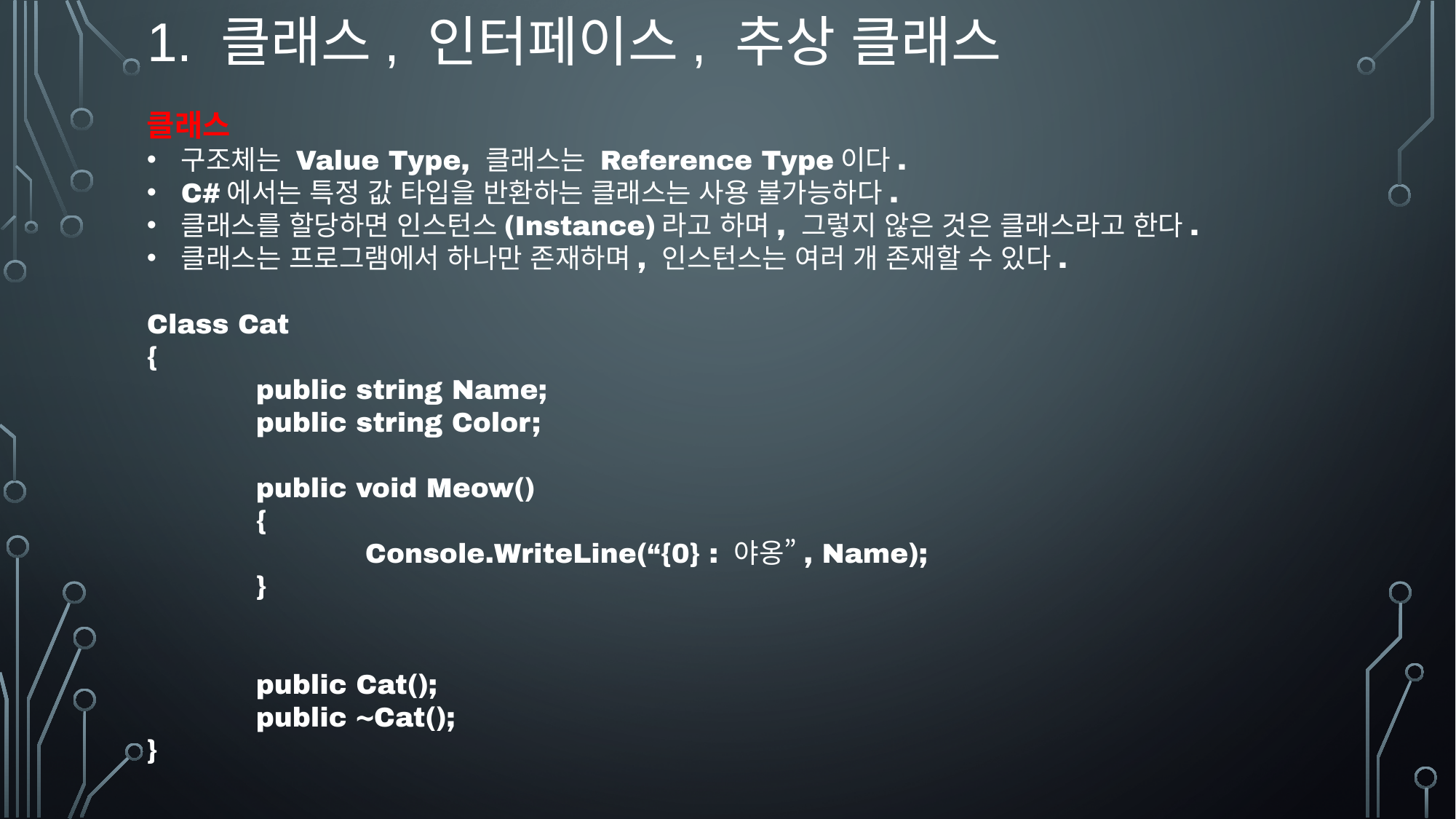

# 1. 클래스, 인터페이스, 추상 클래스
클래스
구조체는 Value Type, 클래스는 Reference Type이다.
C#에서는 특정 값 타입을 반환하는 클래스는 사용 불가능하다.
클래스를 할당하면 인스턴스(Instance)라고 하며, 그렇지 않은 것은 클래스라고 한다.
클래스는 프로그램에서 하나만 존재하며, 인스턴스는 여러 개 존재할 수 있다.

Class Cat
{
	public string Name;
	public string Color;

	public void Meow()
	{
		Console.WriteLine(“{0} : 야옹”, Name);
	}

	public Cat();
	public ~Cat();
}